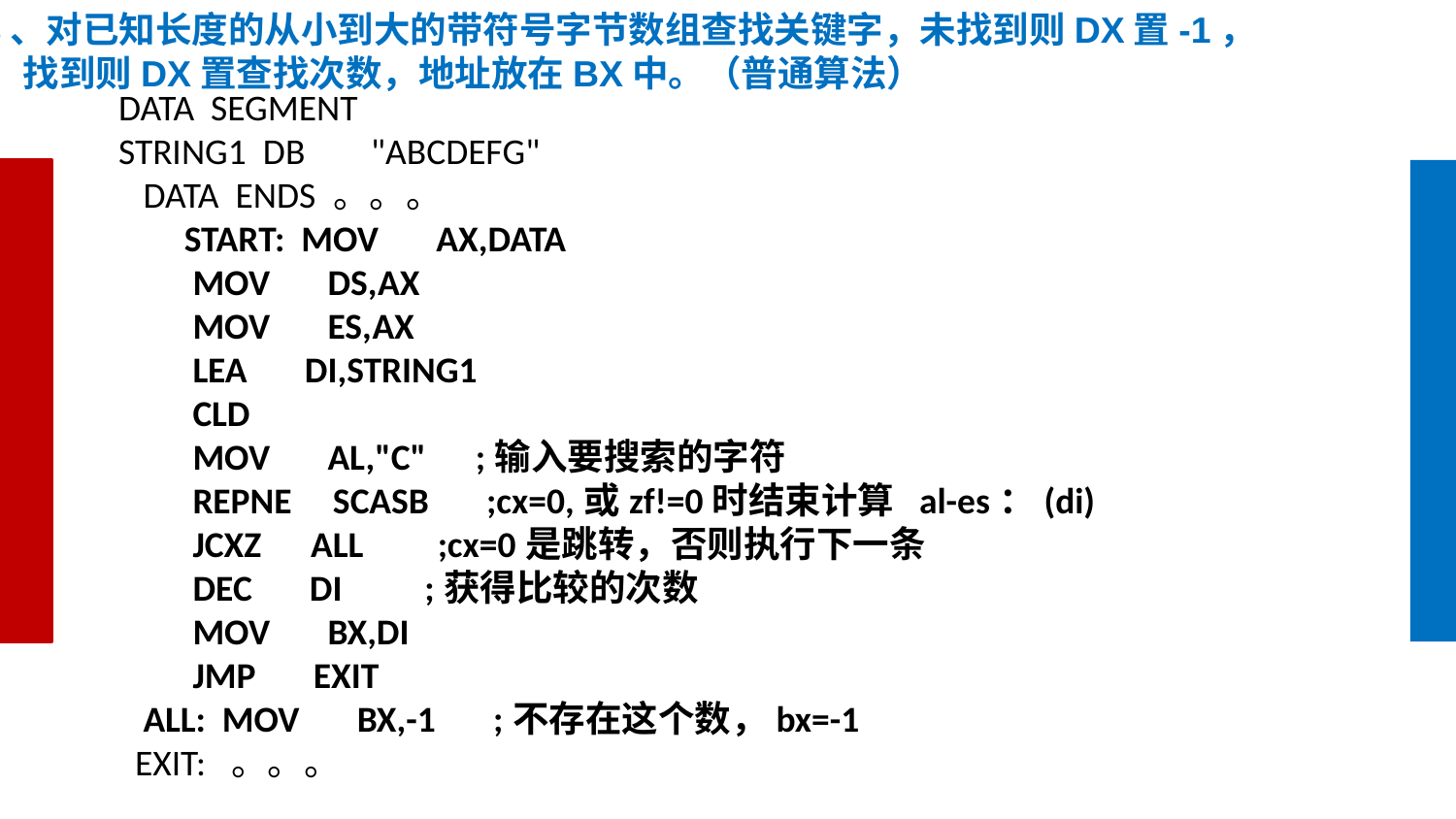

3、对已知长度的从小到大的带符号字节数组查找关键字，未找到则DX置-1，
    找到则DX置查找次数，地址放在BX中。（普通算法）
     DATA  SEGMENT
     STRING1  DB        "ABCDEFG"
        DATA  ENDS 。。。
             START:  MOV       AX,DATA
              MOV       DS,AX
              MOV       ES,AX
              LEA       DI,STRING1
              CLD
              MOV       AL,"C"      ;输入要搜索的字符
              REPNE     SCASB       ;cx=0,或zf!=0时结束计算  al-es：(di)
              JCXZ      ALL         ;cx=0是跳转，否则执行下一条
              DEC       DI          ;获得比较的次数
              MOV       BX,DI
              JMP       EXIT
        ALL:  MOV       BX,-1       ;不存在这个数，bx=-1
       EXIT:  。。。